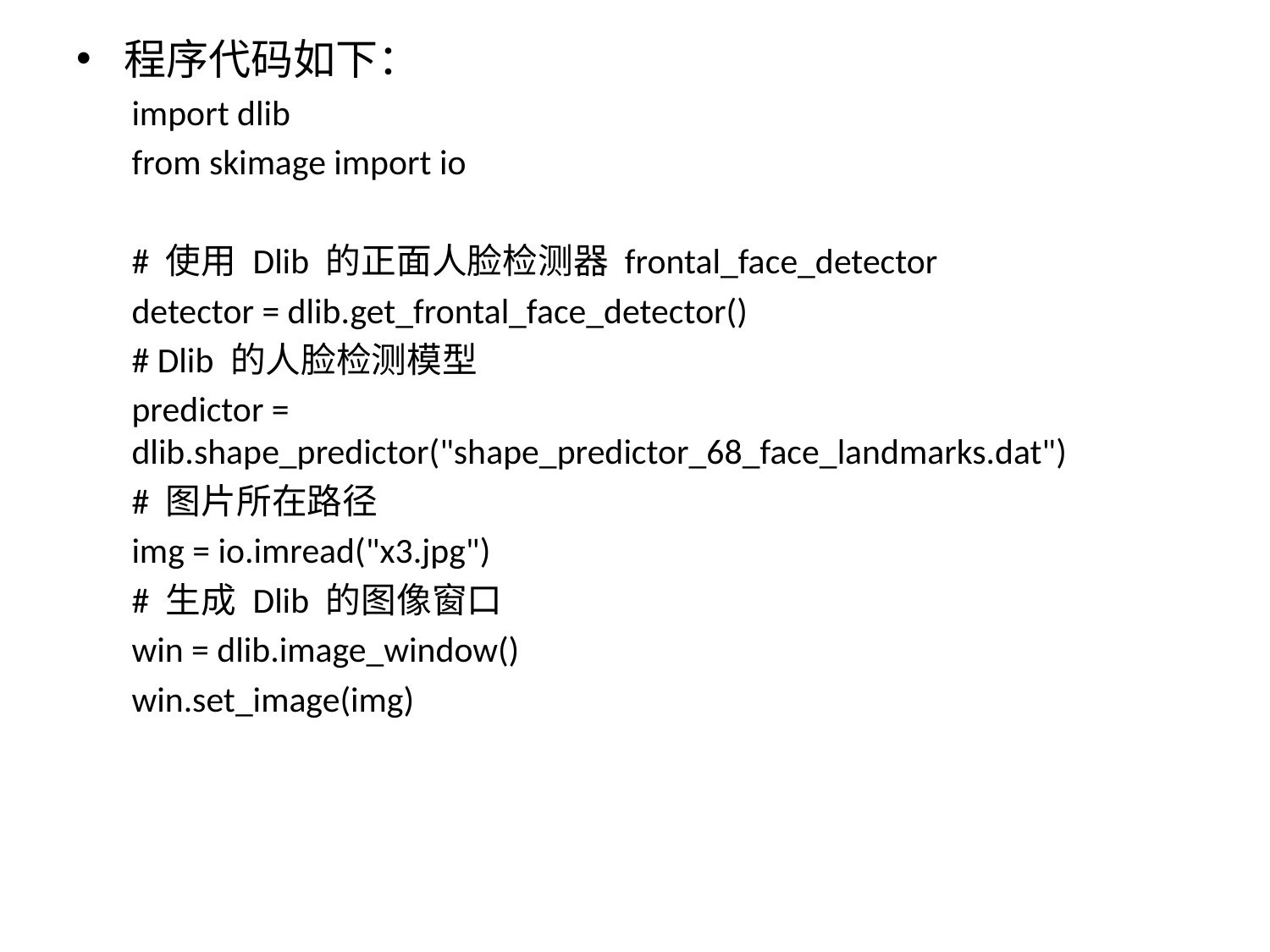

程序代码如下：
import dlib
from skimage import io

# 使用 Dlib 的正面人脸检测器 frontal_face_detector
detector = dlib.get_frontal_face_detector()
# Dlib 的人脸检测模型
predictor = dlib.shape_predictor("shape_predictor_68_face_landmarks.dat")
# 图片所在路径
img = io.imread("x3.jpg")
# 生成 Dlib 的图像窗口
win = dlib.image_window()
win.set_image(img)